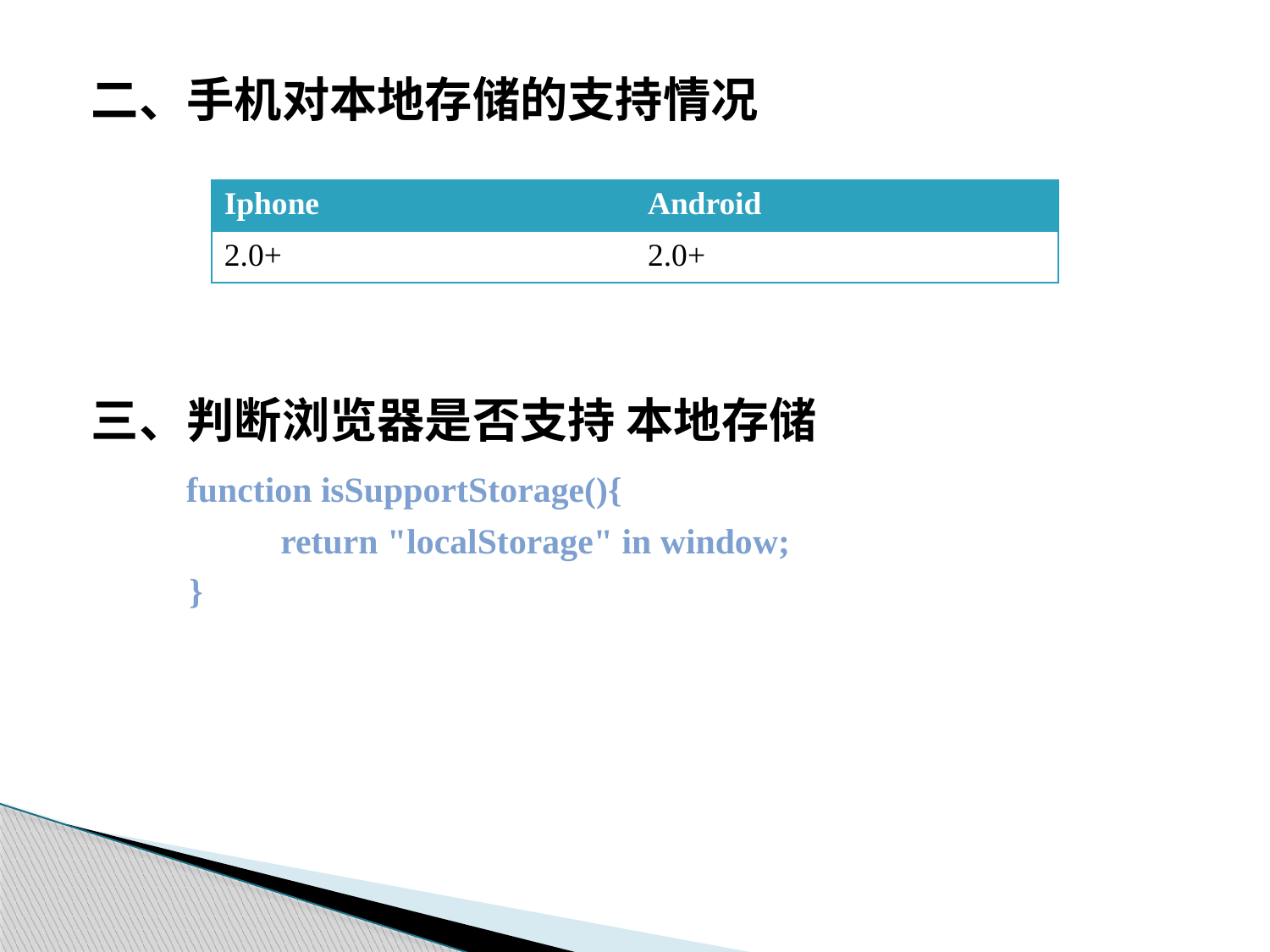

二、手机对本地存储的支持情况

三、判断浏览器是否支持 本地存储
        function isSupportStorage(){
		   return "localStorage" in window;
	       }

| Iphone | Android |
| --- | --- |
| 2.0+ | 2.0+ |